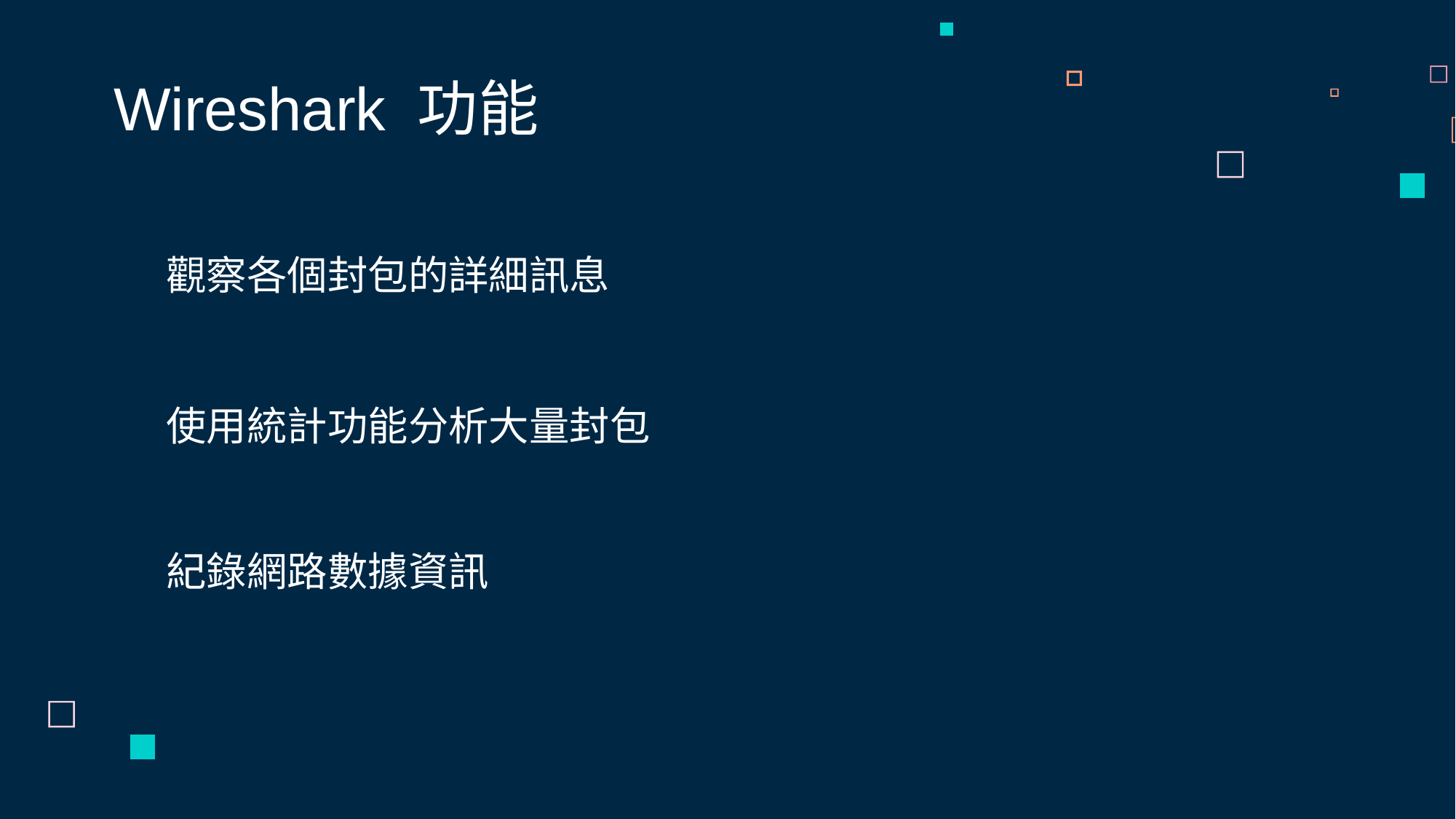

Wireshark 功能
觀察各個封包的詳細訊息

# 使用統計功能分析大量封包
紀錄網路數據資訊